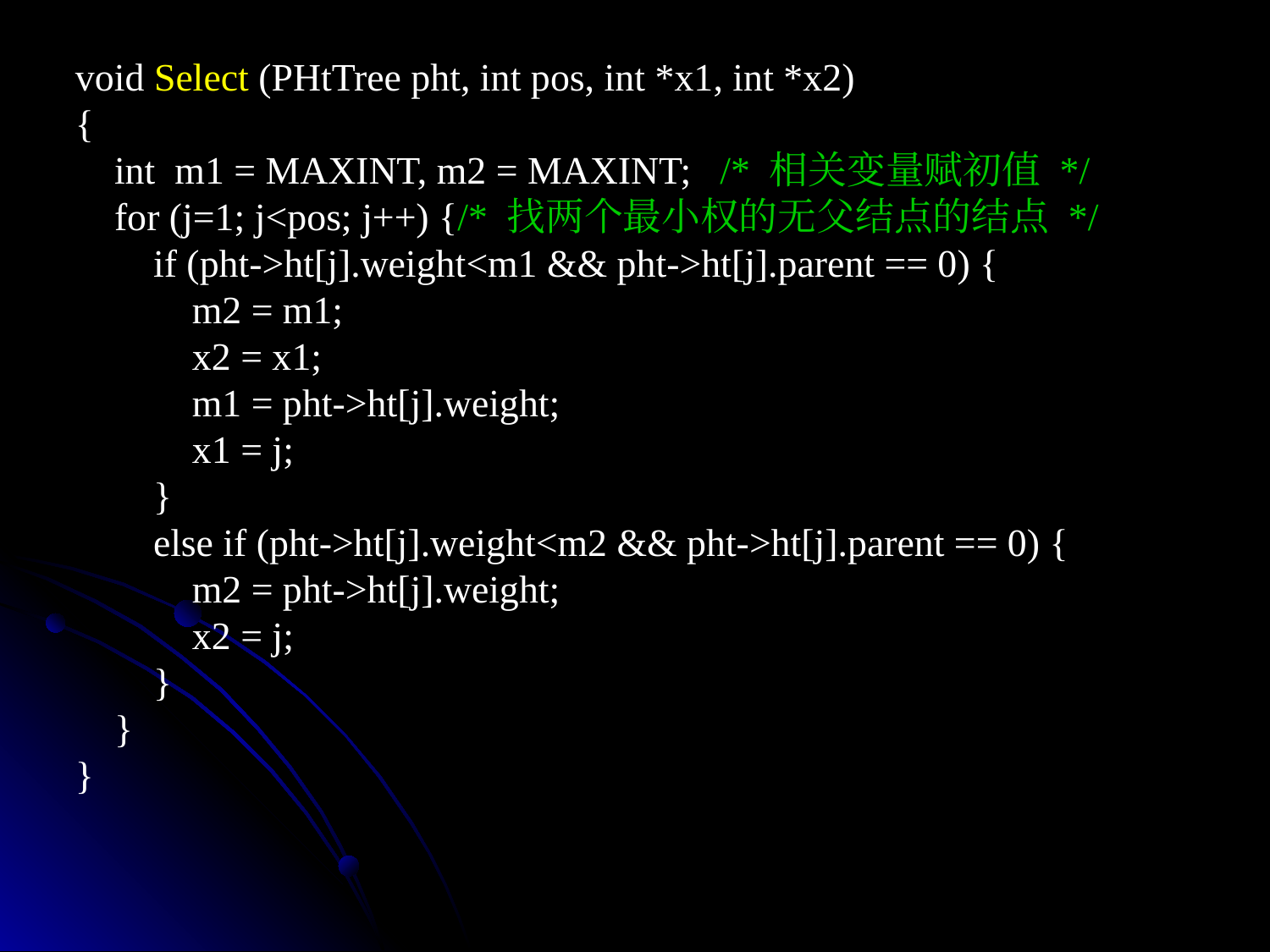

void Select (PHtTree pht, int pos, int *x1, int *x2)
{
    int  m1 = MAXINT, m2 = MAXINT;	 /* 相关变量赋初值 */
    for (j=1; j<pos; j++) {/* 找两个最小权的无父结点的结点 */
        if (pht->ht[j].weight<m1 && pht->ht[j].parent == 0) {
            m2 = m1;
            x2 = x1;
            m1 = pht->ht[j].weight;
            x1 = j;
        }
        else if (pht->ht[j].weight<m2 && pht->ht[j].parent == 0) {
            m2 = pht->ht[j].weight;
            x2 = j;
        }
    }
}